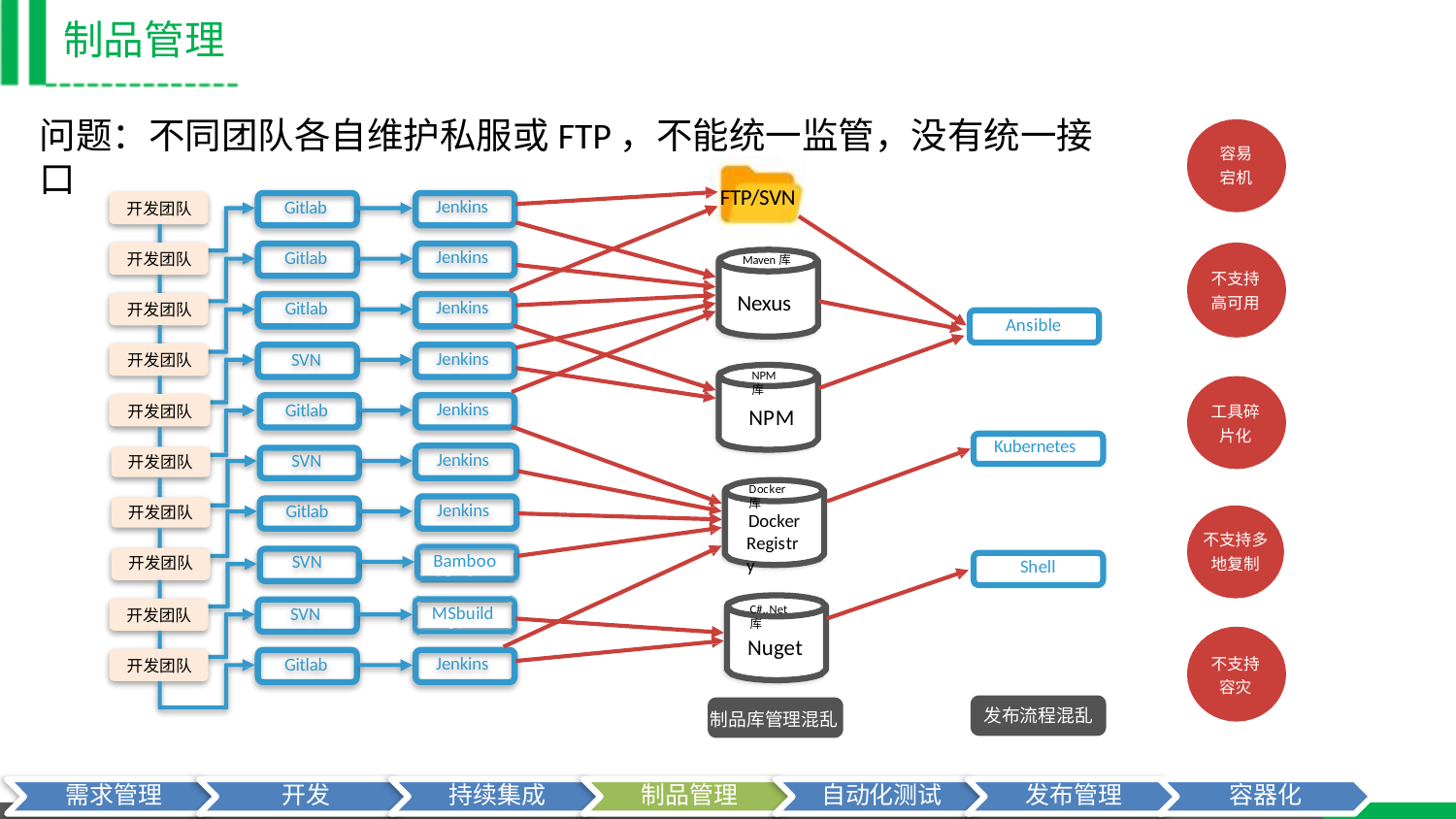

# 制品管理
问题：不同团队各自维护私服或FTP，不能统一监管，没有统一接口

容易 宕机

FTP/SVN

Jenkins

Gitlab
开发团队

Jenkins

Gitlab

开发团队

Maven库

不支持 高可用

Nexus

Jenkins

Gitlab
开发团队

Ansible

Jenkins

SVN
开发团队

NPM库

工具碎 片化

Jenkins
Gitlab
开发团队
NPM

Kubernetes

Jenkins

SVN

开发团队

Docker库

Jenkins

Gitlab

开发团队

Docker  Registry

不支持多 地复制

Bamboo

SVN

开发团队
Shell

MSbuild
C#,.Net库

SVN
开发团队

Nuget

不支持 容灾

Jenkins

Gitlab
开发团队

发布流程混乱
制品库管理混乱

需求管理
开发
持续集成
制品管理
自动化测试
发布管理
容器化